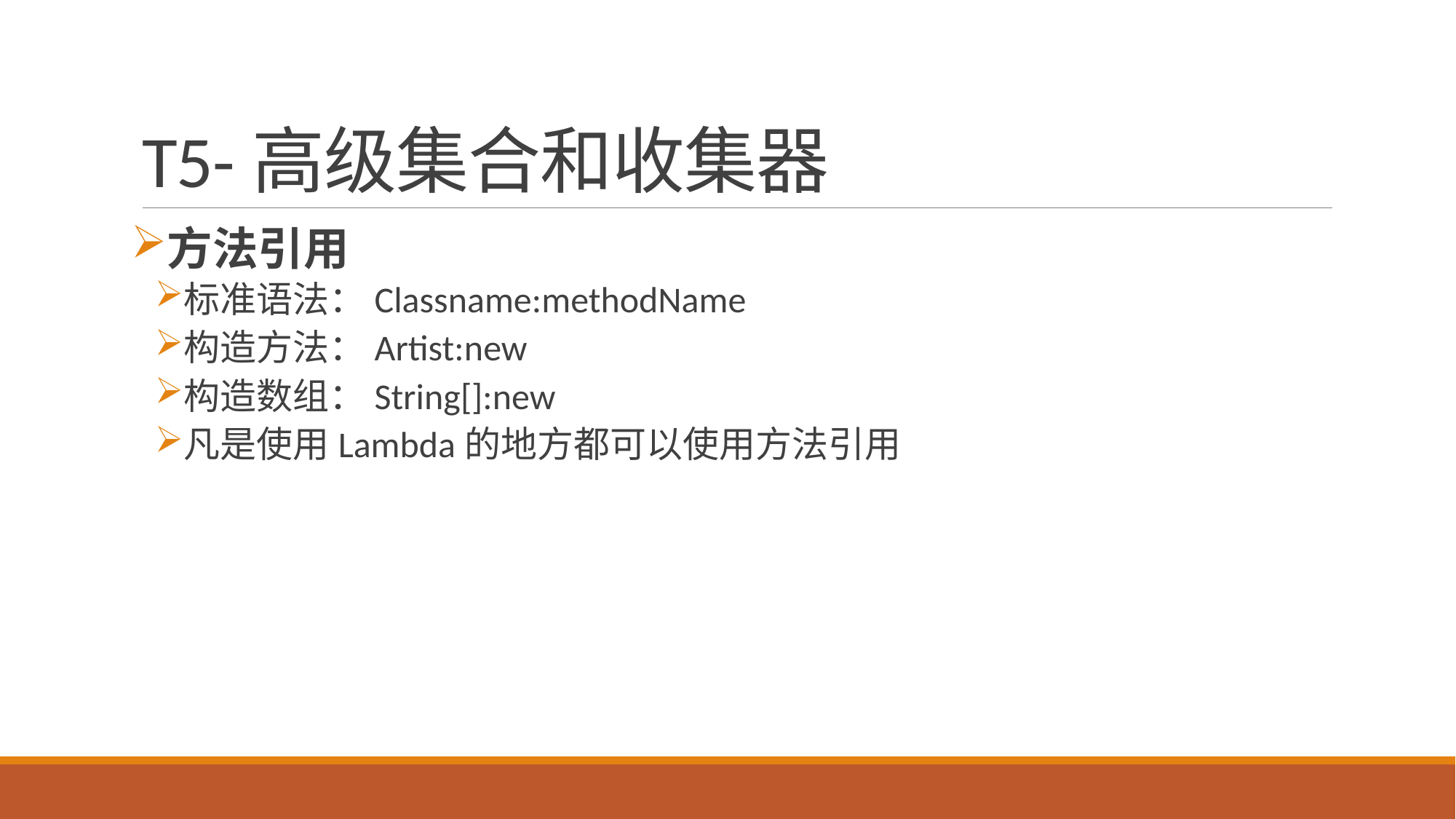

# T5-高级集合和收集器
方法引用
标准语法：Classname:methodName
构造方法：Artist:new
构造数组：String[]:new
凡是使用Lambda的地方都可以使用方法引用